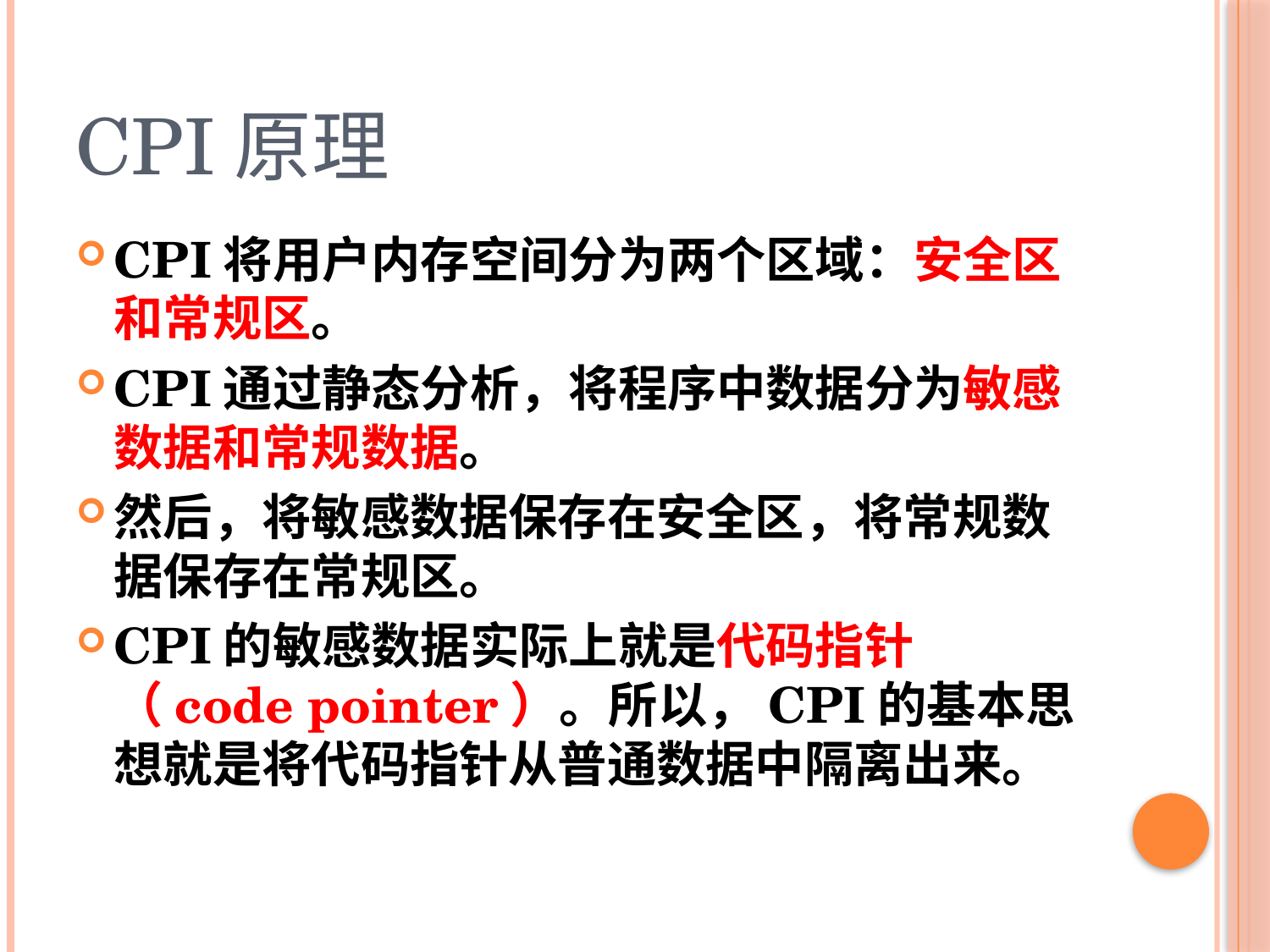

# CPI原理
CPI将用户内存空间分为两个区域：安全区和常规区。
CPI通过静态分析，将程序中数据分为敏感数据和常规数据。
然后，将敏感数据保存在安全区，将常规数据保存在常规区。
CPI的敏感数据实际上就是代码指针（code pointer）。所以，CPI的基本思想就是将代码指针从普通数据中隔离出来。